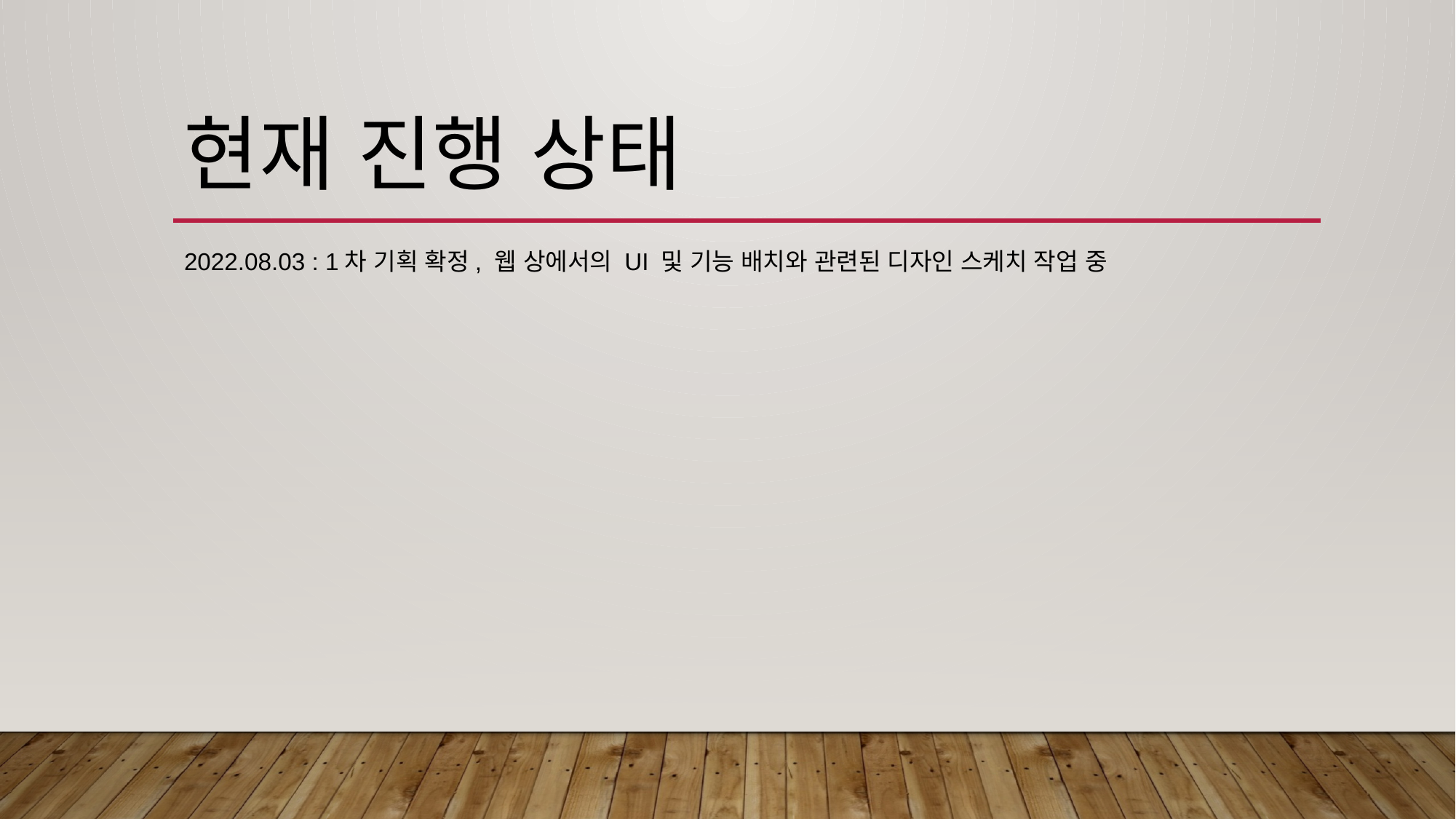

현재 진행 상태
2022.08.03 : 1차 기획 확정, 웹 상에서의 UI 및 기능 배치와 관련된 디자인 스케치 작업 중